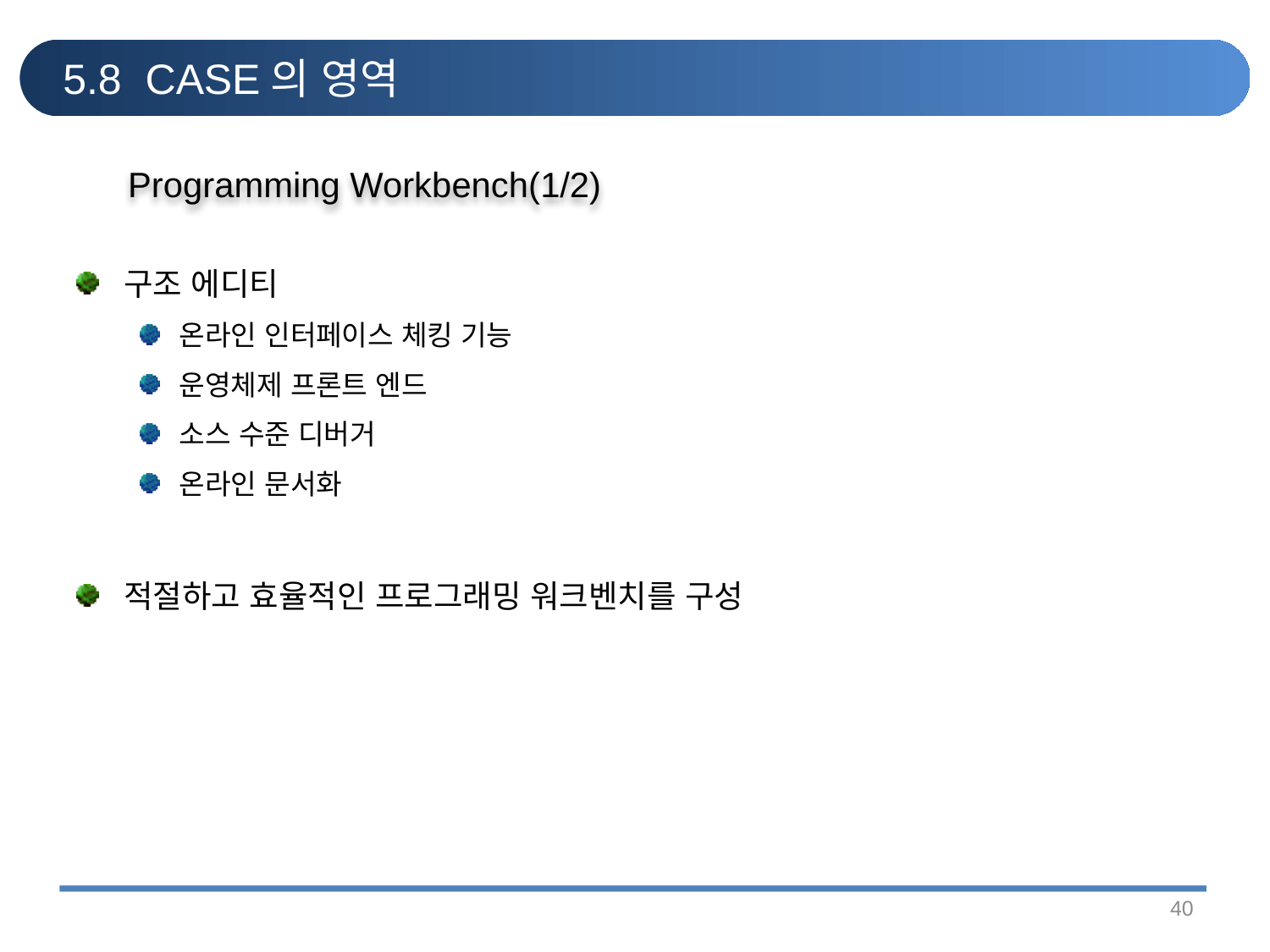

# 5.8  CASE의 영역
Programming Workbench(1/2)
구조 에디티
온라인 인터페이스 체킹 기능
운영체제 프론트 엔드
소스 수준 디버거
온라인 문서화

적절하고 효율적인 프로그래밍 워크벤치를 구성

40